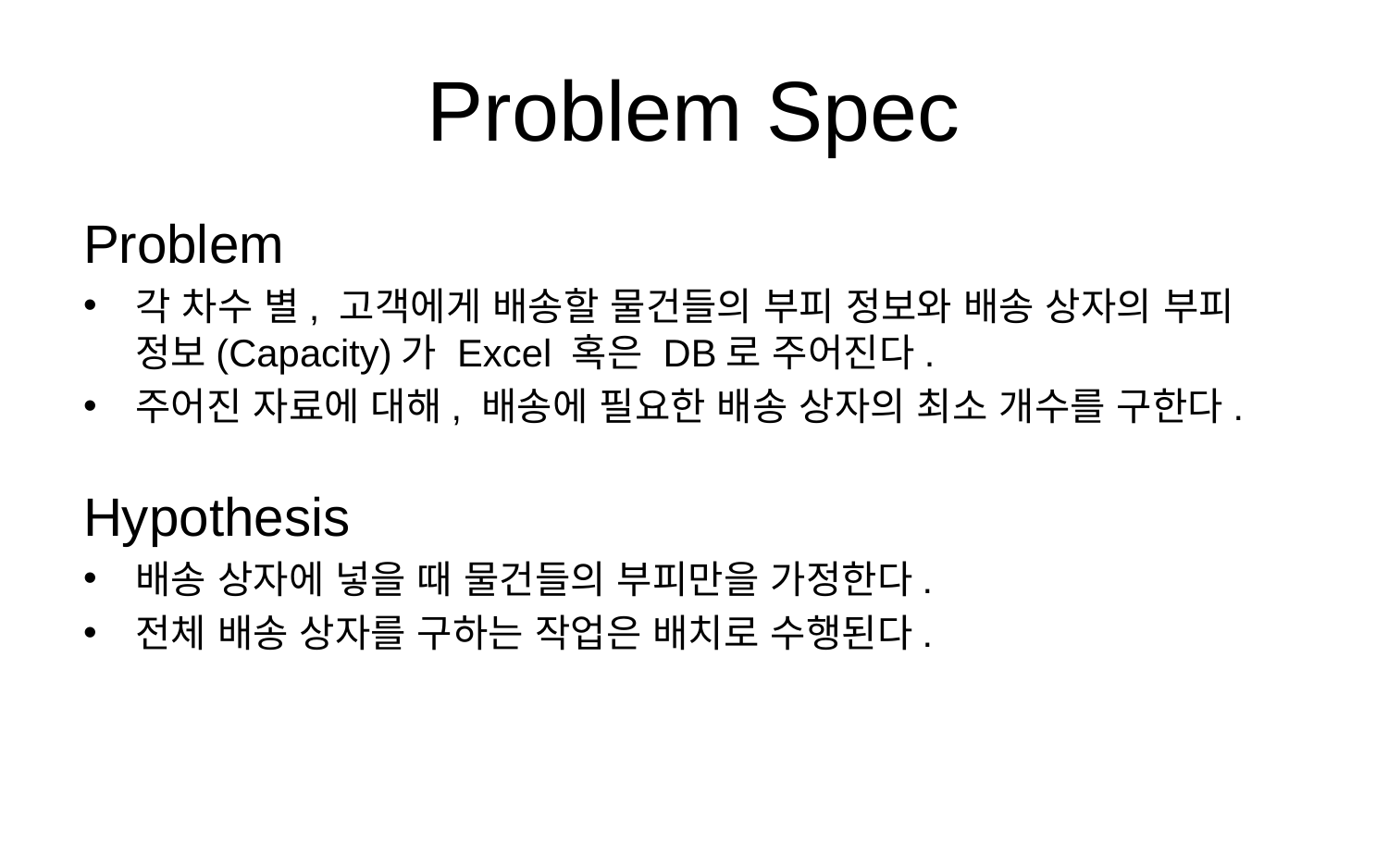

# Problem Spec
Problem
각 차수 별, 고객에게 배송할 물건들의 부피 정보와 배송 상자의 부피 정보(Capacity)가 Excel 혹은 DB로 주어진다.
주어진 자료에 대해, 배송에 필요한 배송 상자의 최소 개수를 구한다.

Hypothesis
배송 상자에 넣을 때 물건들의 부피만을 가정한다.
전체 배송 상자를 구하는 작업은 배치로 수행된다.